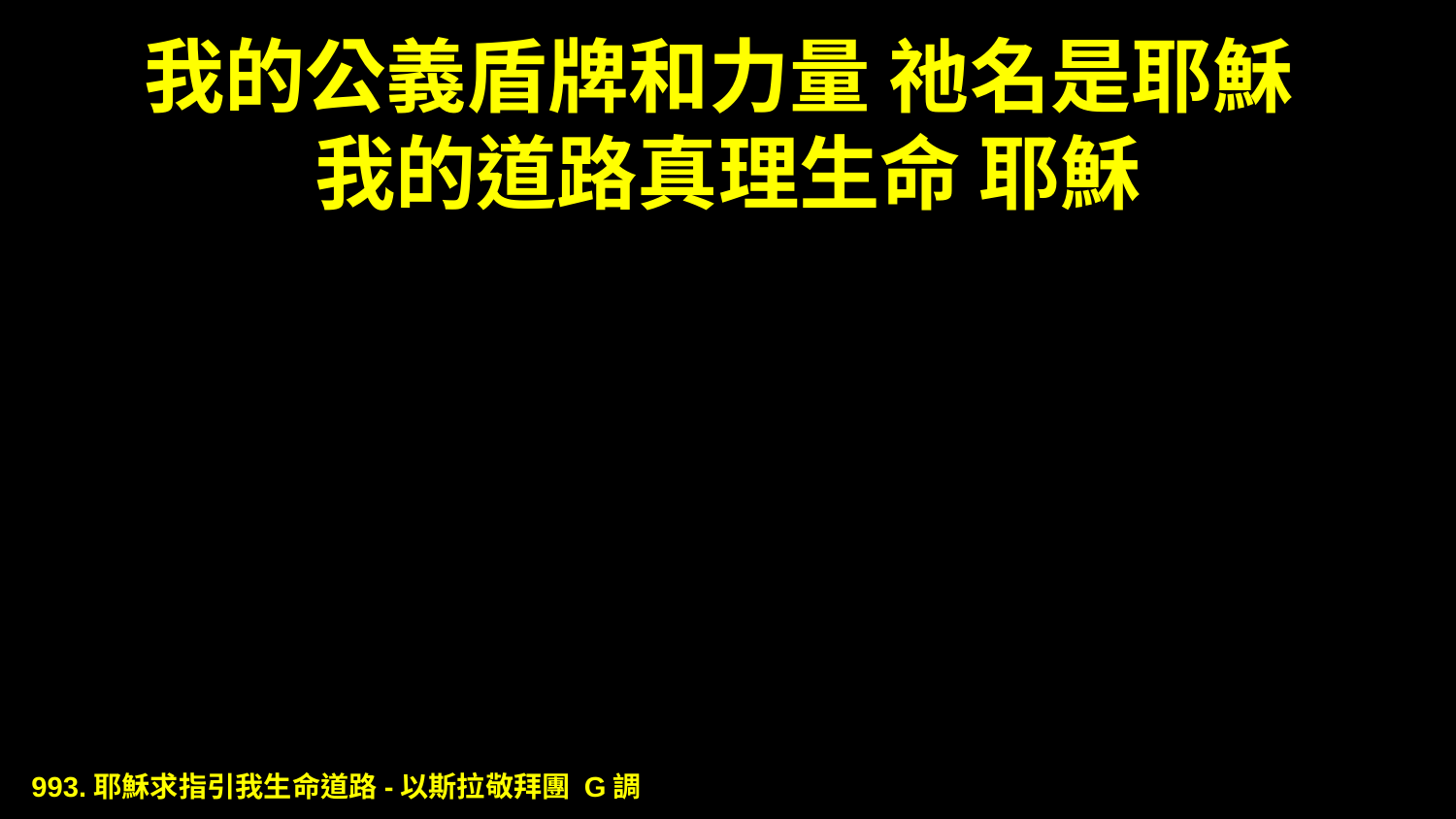

# 我的公義盾牌和力量 祂名是耶穌 我的道路真理生命 耶穌
993.耶穌求指引我生命道路-以斯拉敬拜團 G調